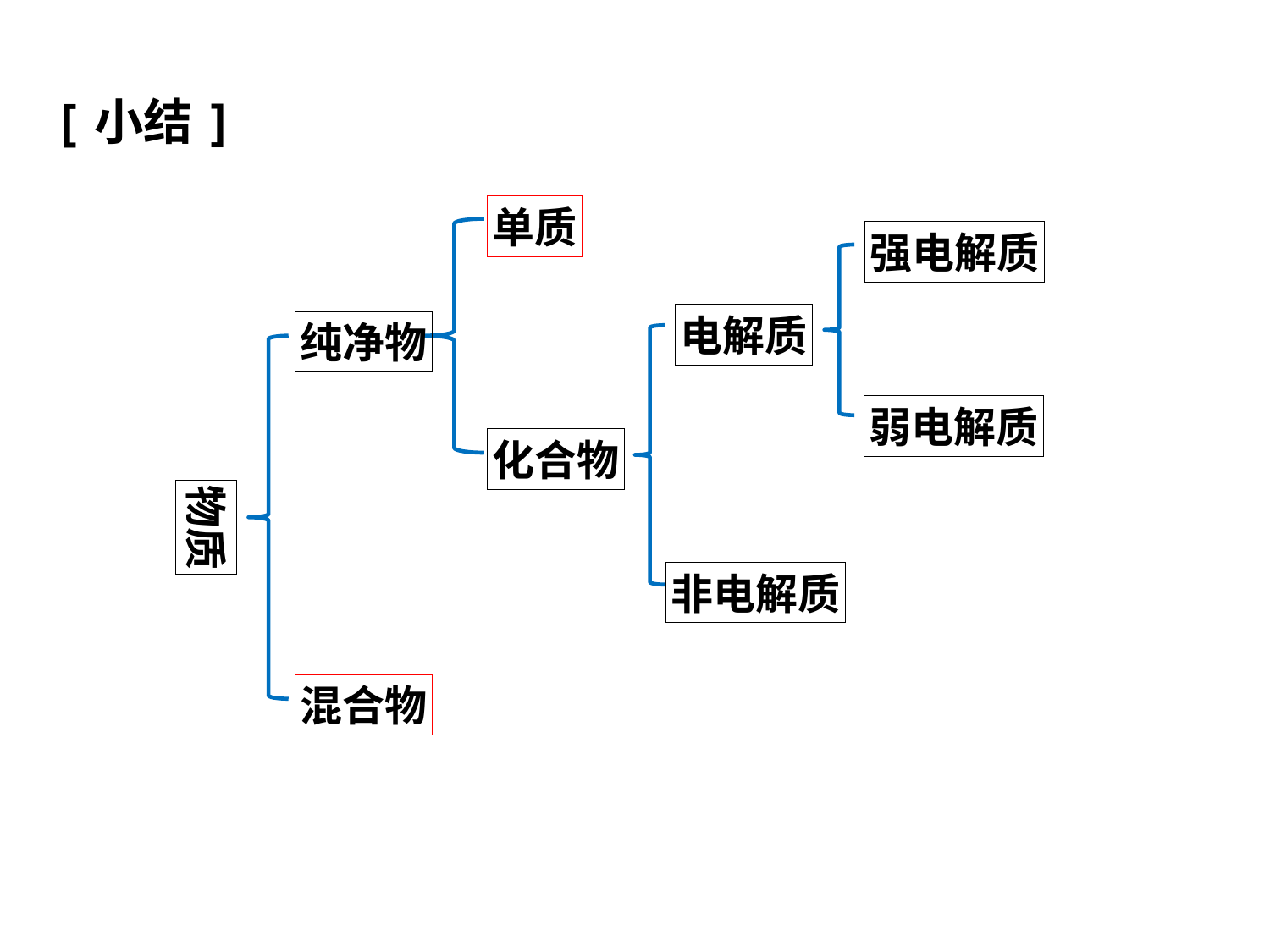

[小结]
单质

强电解质

电解质
纯净物

弱电解质
化合物
物质
非电解质
混合物